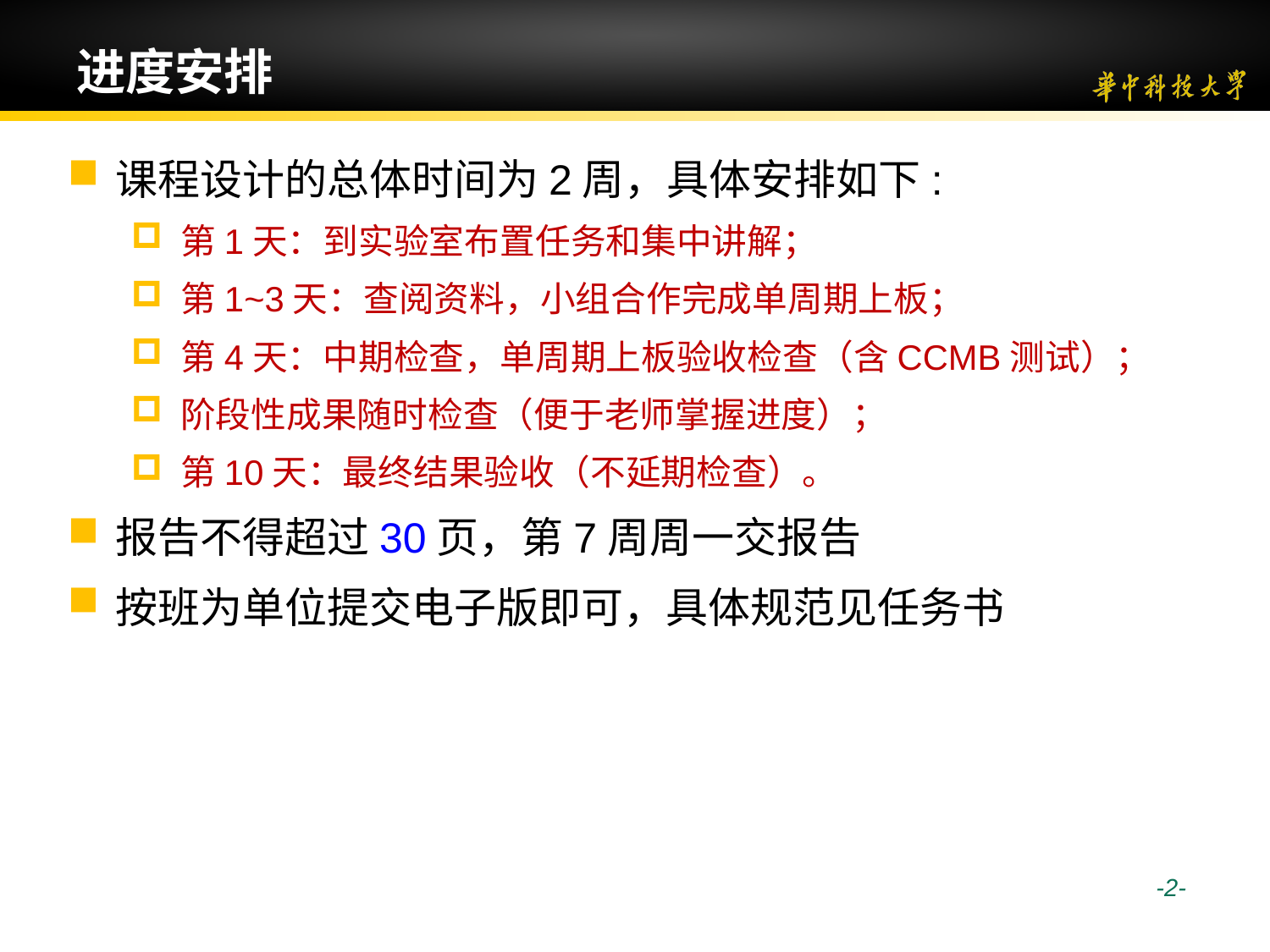

# 进度安排
课程设计的总体时间为2周，具体安排如下:
第1天：到实验室布置任务和集中讲解；
第1~3天：查阅资料，小组合作完成单周期上板；
第4天：中期检查，单周期上板验收检查（含CCMB测试）；
阶段性成果随时检查（便于老师掌握进度）；
第10天：最终结果验收（不延期检查）。
报告不得超过30页，第7周周一交报告
按班为单位提交电子版即可，具体规范见任务书
 -2-